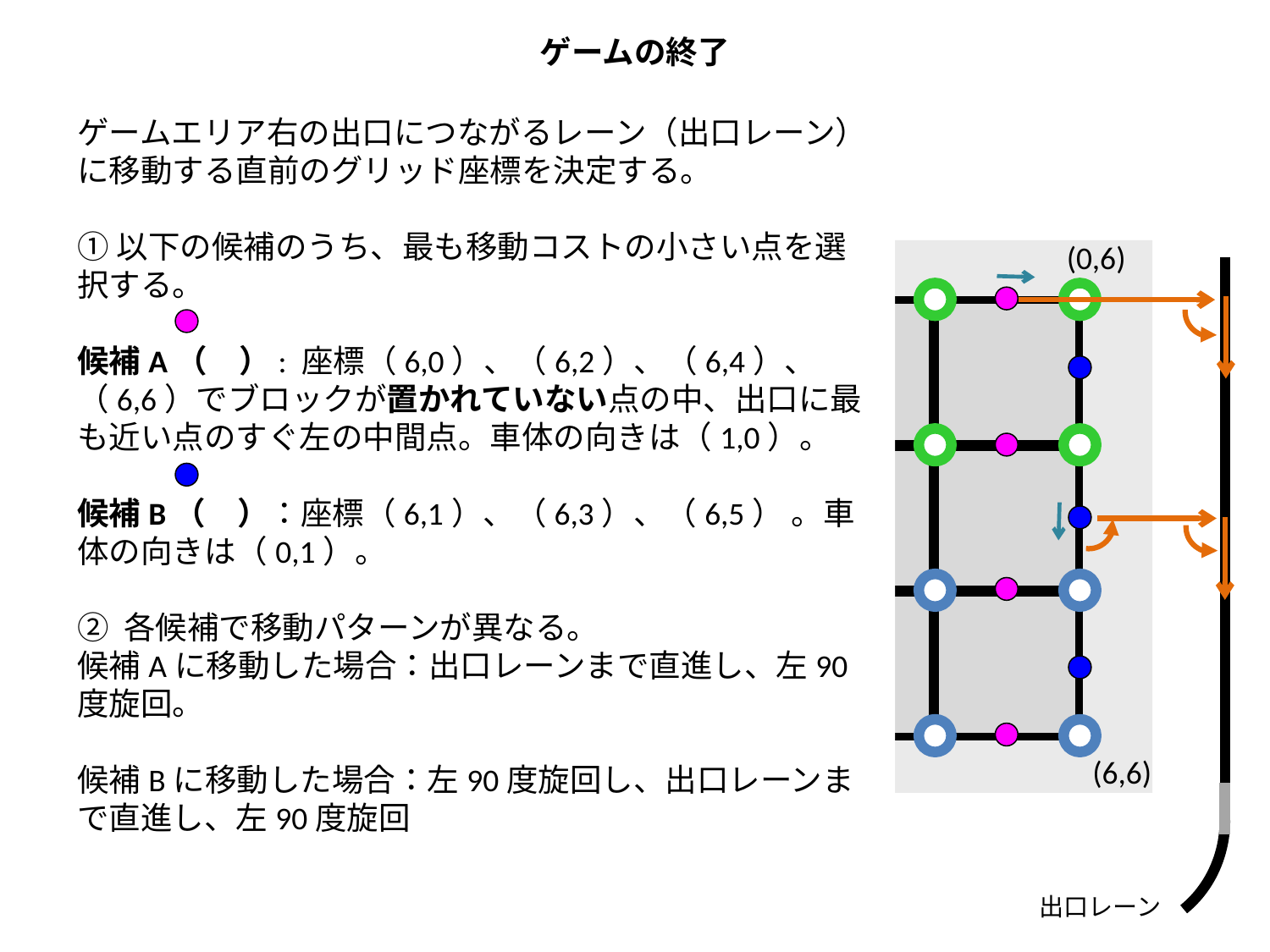

ゲームの終了
ゲームエリア右の出口につながるレーン（出口レーン）に移動する直前のグリッド座標を決定する。

①以下の候補のうち、最も移動コストの小さい点を選択する。

候補A（　）: 座標（6,0）、（6,2）、（6,4）、（6,6）でブロックが置かれていない点の中、出口に最も近い点のすぐ左の中間点。車体の向きは（1,0）。

候補B（　）：座標（6,1）、（6,3）、（6,5） 。車体の向きは（0,1）。

② 各候補で移動パターンが異なる。
候補Aに移動した場合：出口レーンまで直進し、左90度旋回。

候補Bに移動した場合：左90度旋回し、出口レーンまで直進し、左90度旋回

(0,6)

(6,6)
出口レーン